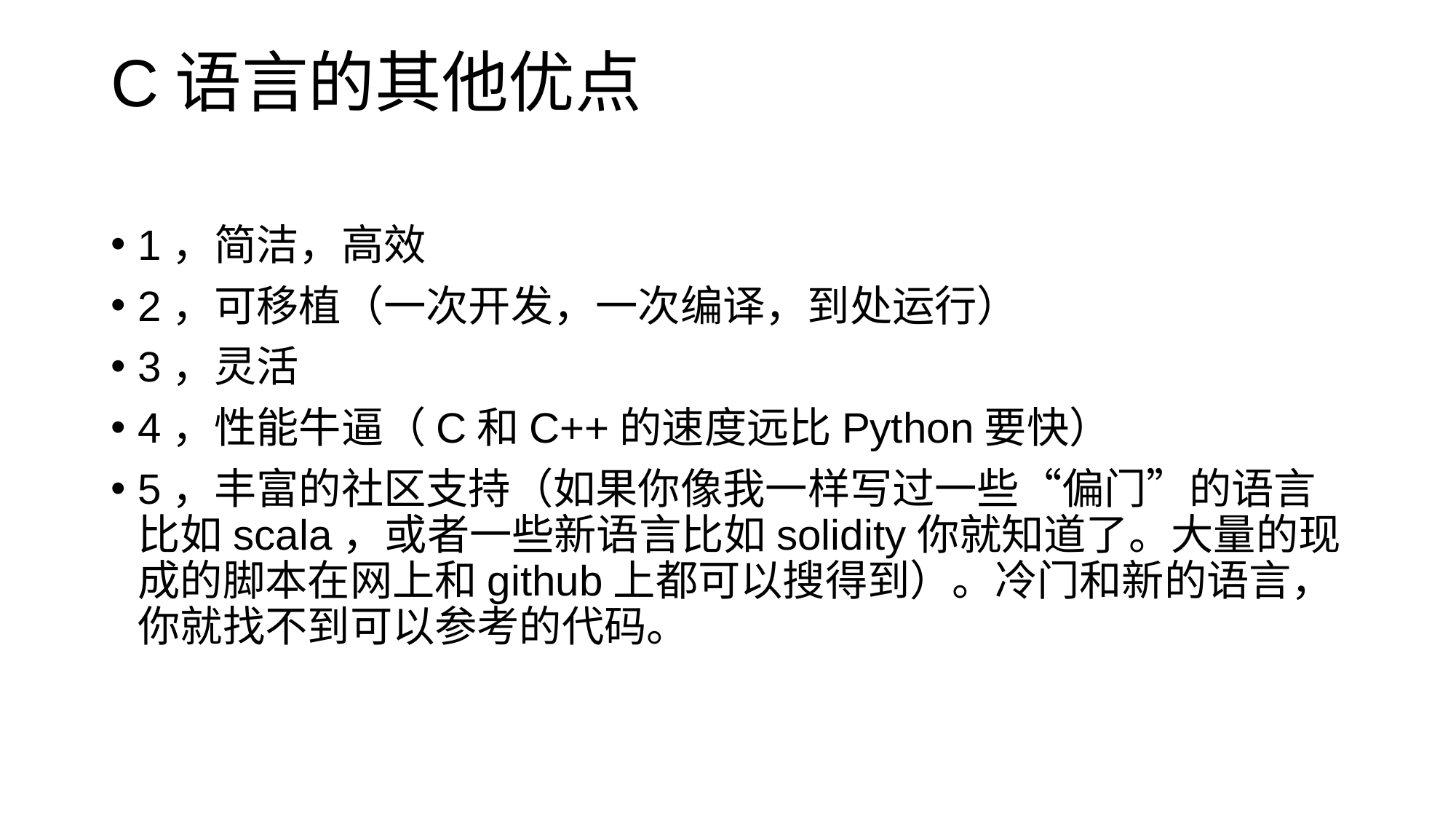

# C语言的其他优点
1，简洁，高效
2，可移植（一次开发，一次编译，到处运行）
3，灵活
4，性能牛逼（C和C++的速度远比Python要快）
5，丰富的社区支持（如果你像我一样写过一些“偏门”的语言比如scala，或者一些新语言比如solidity你就知道了。大量的现成的脚本在网上和github上都可以搜得到）。冷门和新的语言，你就找不到可以参考的代码。